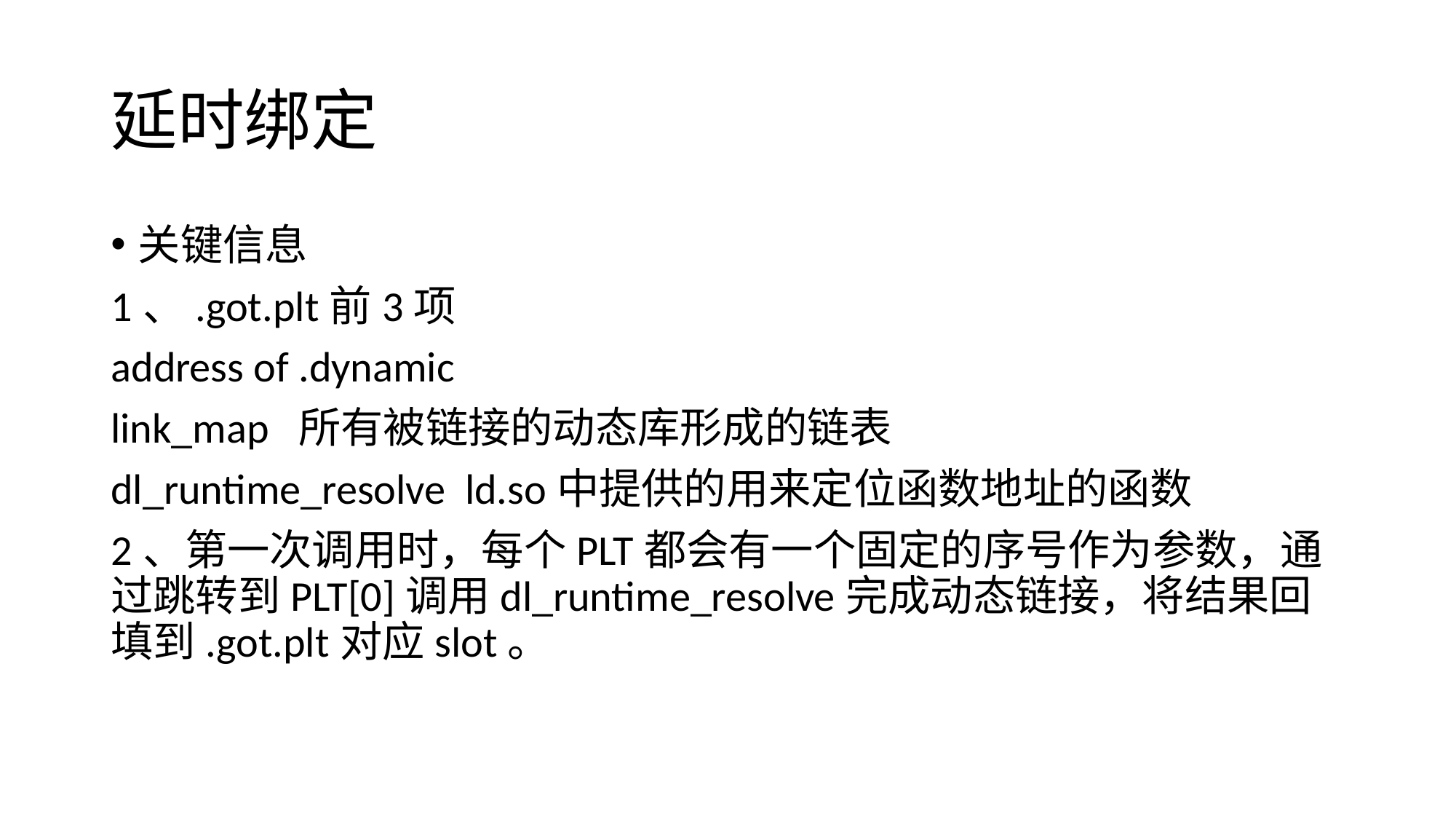

# 延时绑定
关键信息
1、.got.plt前3项
address of .dynamic
link_map  所有被链接的动态库形成的链表
dl_runtime_resolve  ld.so中提供的用来定位函数地址的函数
2、第一次调用时，每个PLT都会有一个固定的序号作为参数，通过跳转到PLT[0]调用dl_runtime_resolve完成动态链接，将结果回填到.got.plt对应slot。